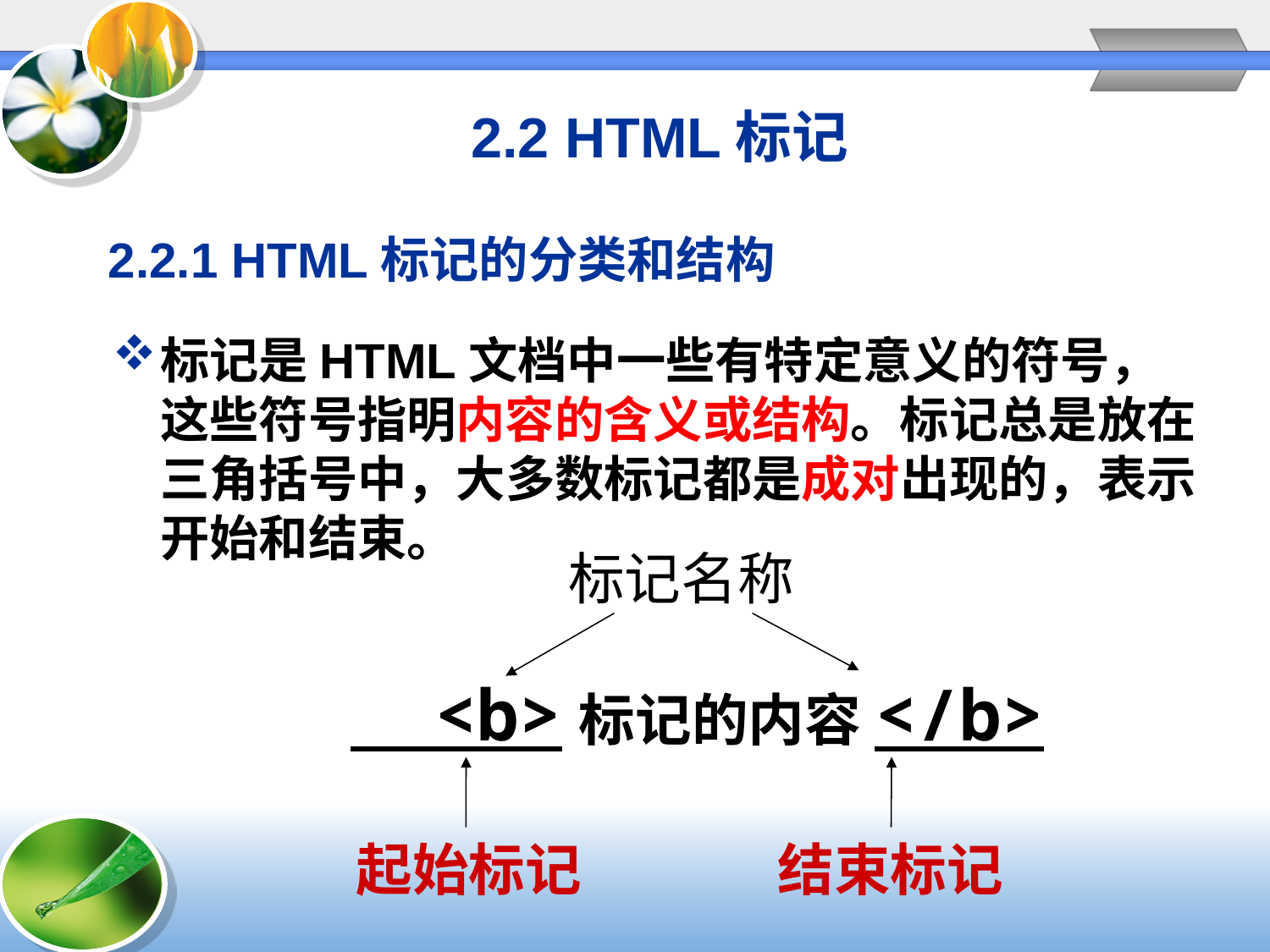

# 2.2 HTML标记
2.2.1 HTML标记的分类和结构
标记是HTML文档中一些有特定意义的符号，这些符号指明内容的含义或结构。标记总是放在三角括号中，大多数标记都是成对出现的，表示开始和结束。

标记名称

  <b>标记的内容</b>

起始标记
结束标记